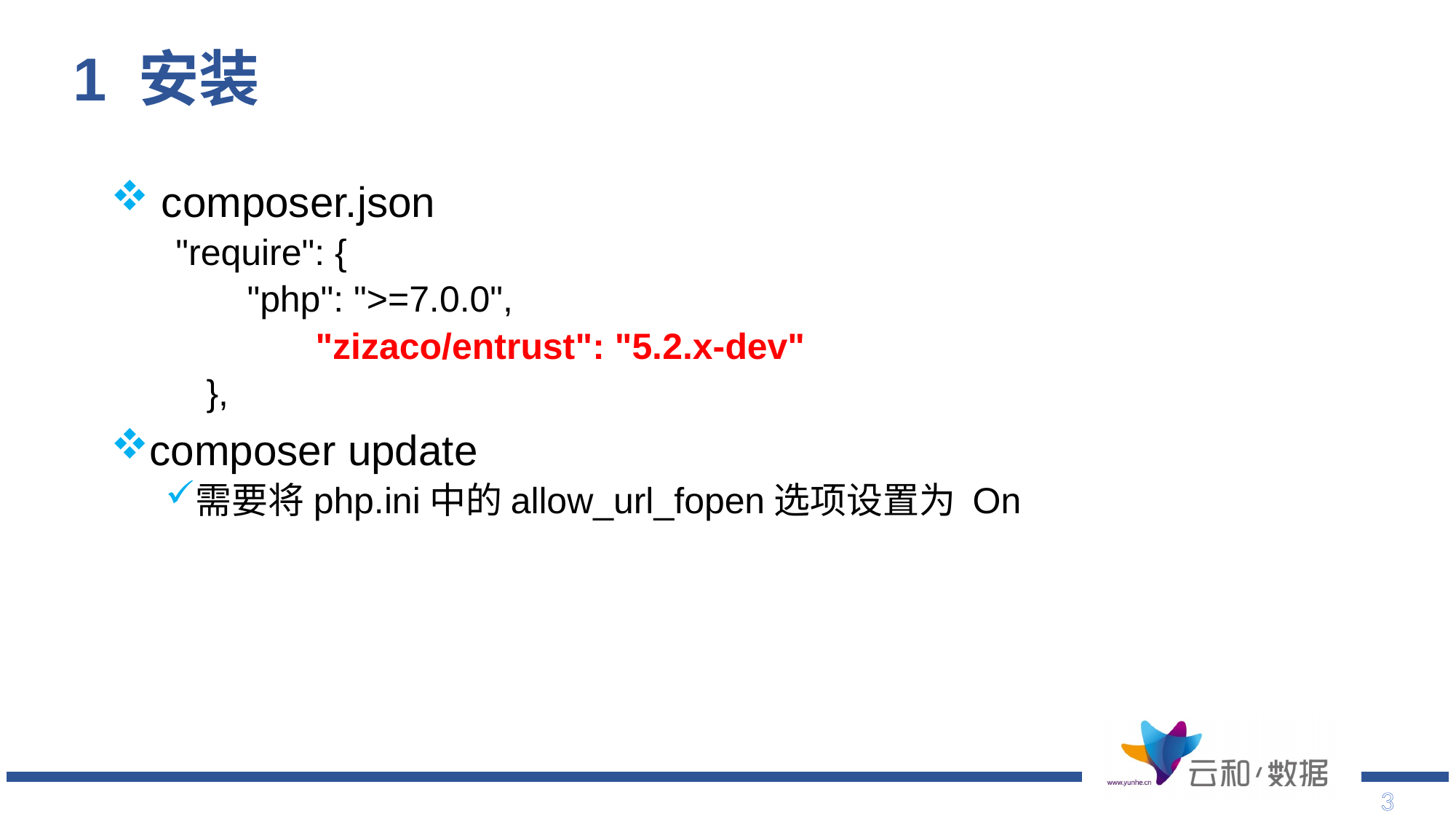

# 1 安装
 composer.json
 "require": {
        "php": ">=7.0.0",
	    "zizaco/entrust": "5.2.x-dev"
    },
composer update
需要将php.ini中的allow_url_fopen选项设置为 On